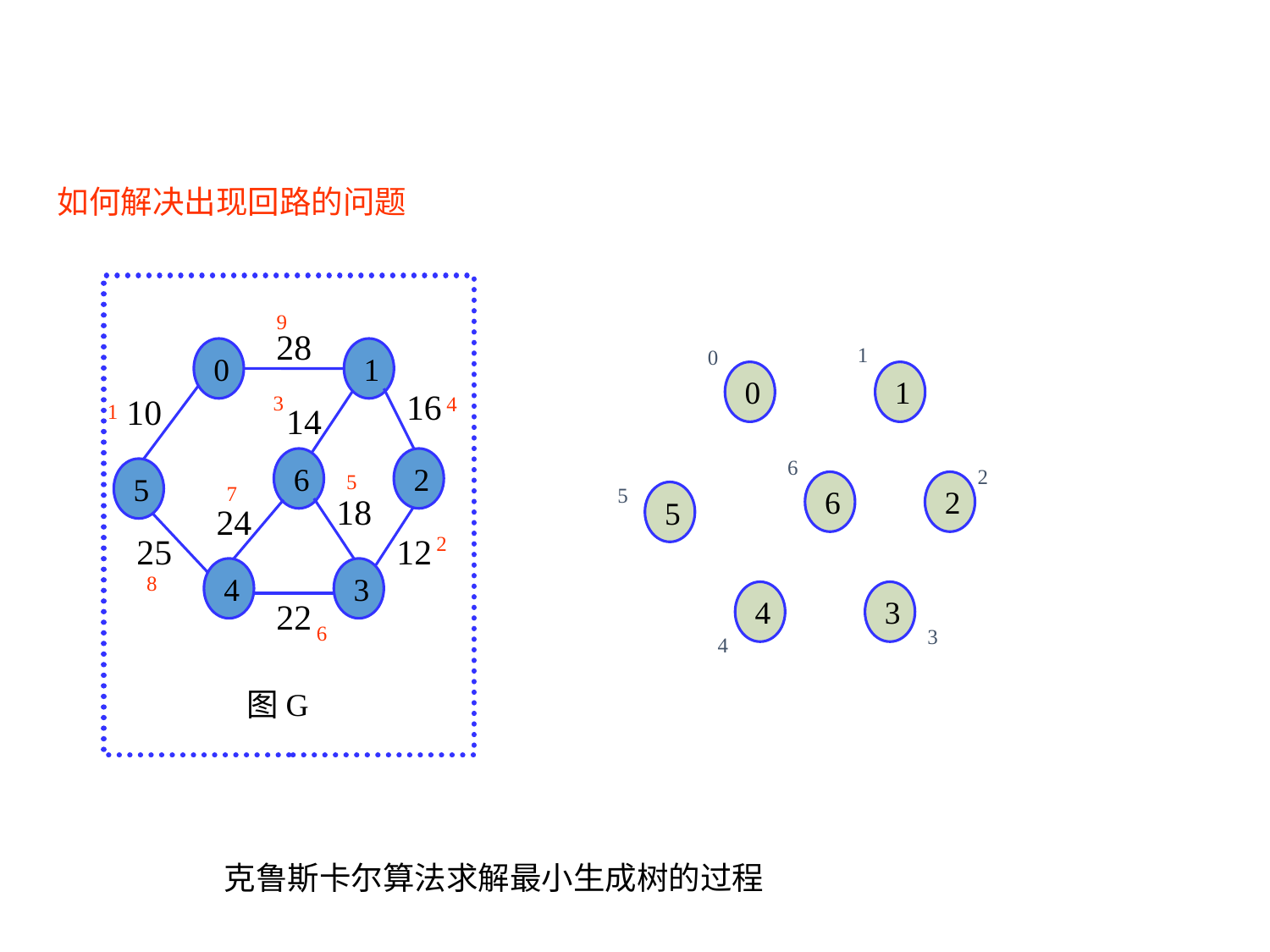

如何解决出现回路的问题

9
28
1
0
0
1
0
1

16
10
3
4

1

14

6
6
2
2
5
5
6
2
7
5
5
18
24

25
12
2
4
3
8
4
3
22

6
3
4
图G
克鲁斯卡尔算法求解最小生成树的过程